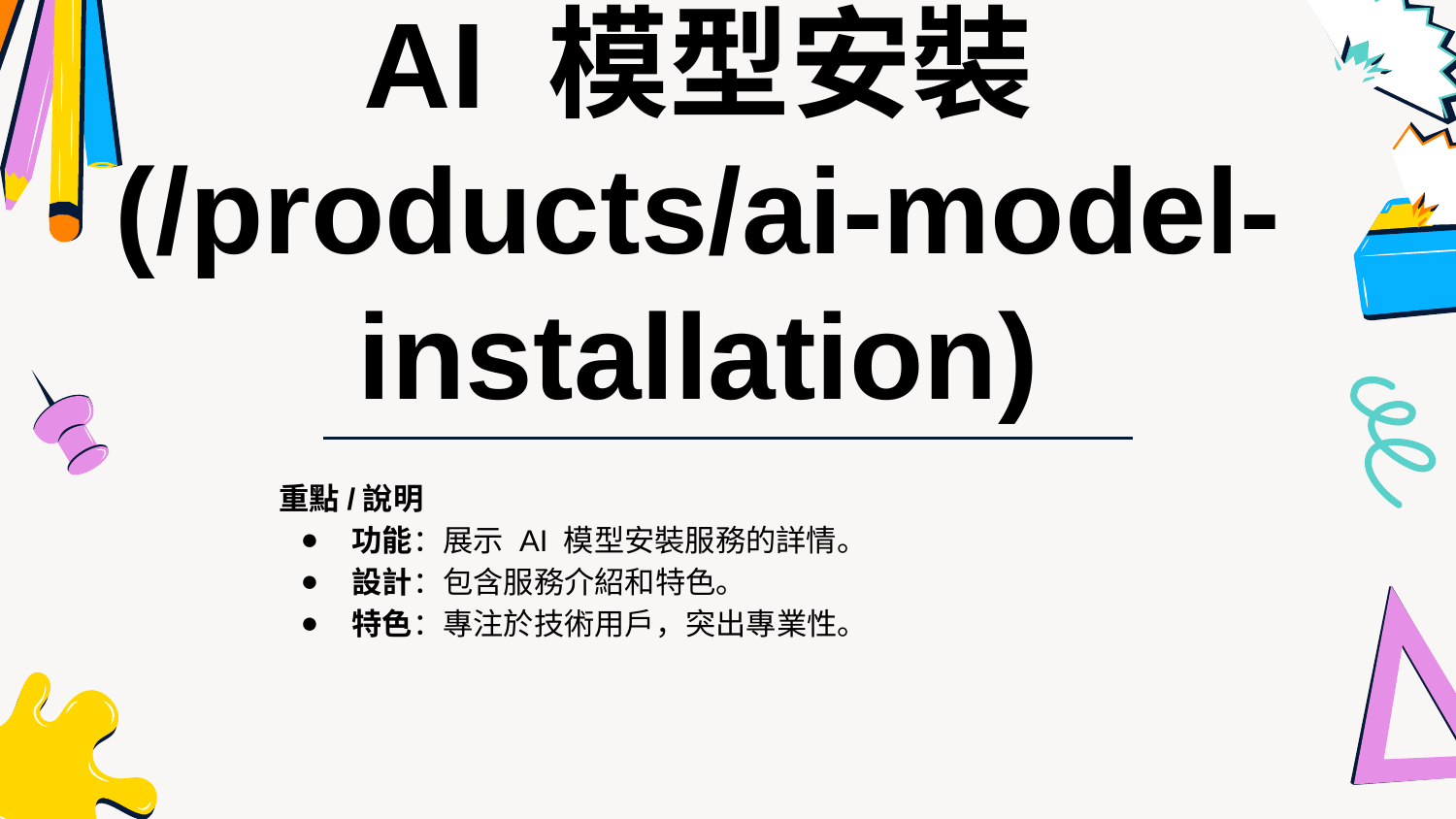

AI 模型安裝 (/products/ai-model-installation)
重點/說明
功能：展示 AI 模型安裝服務的詳情。
設計：包含服務介紹和特色。
特色：專注於技術用戶，突出專業性。